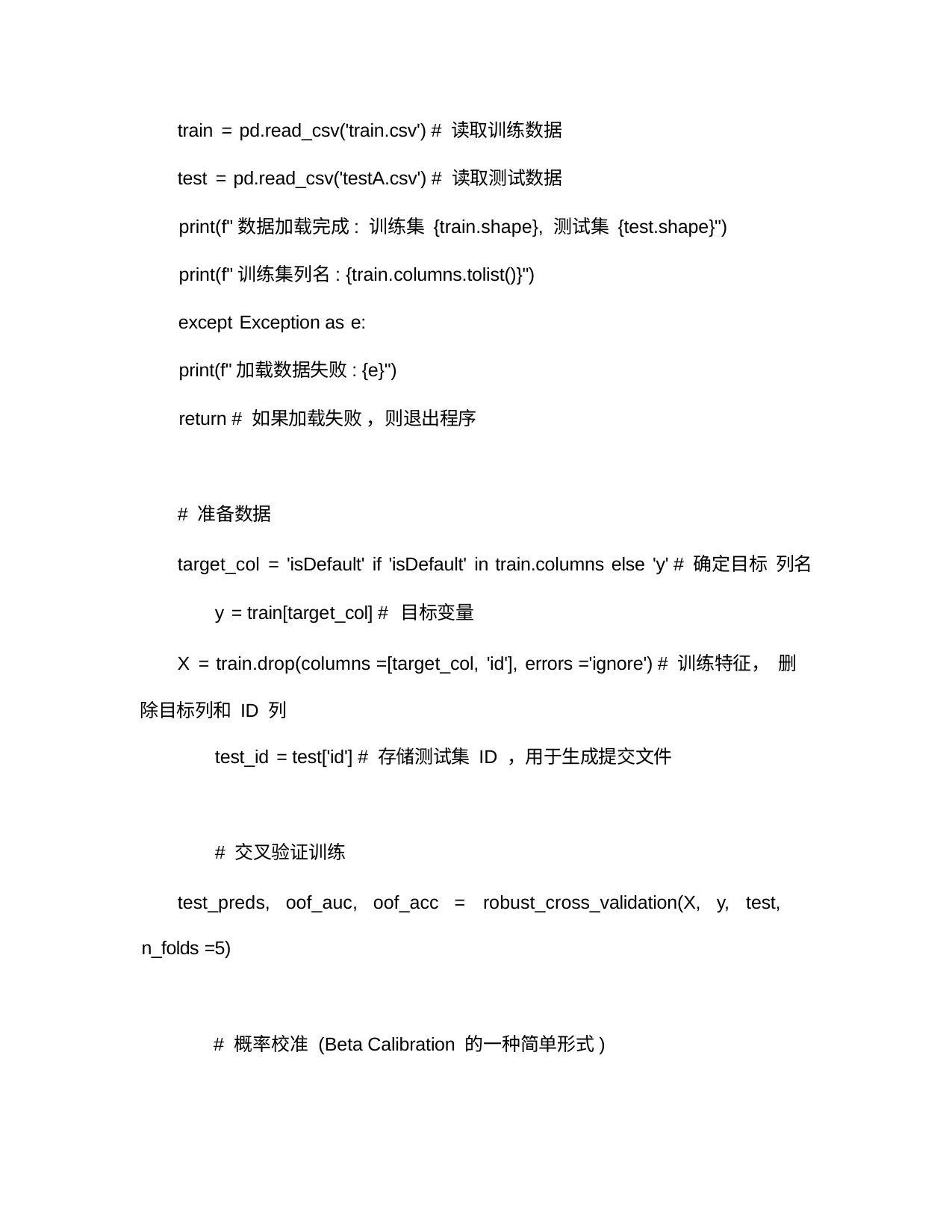

train = pd.read_csv('train.csv') # 读取训练数据
test = pd.read_csv('testA.csv') # 读取测试数据
print(f"数据加载完成: 训练集 {train.shape}, 测试集 {test.shape}")
print(f"训练集列名: {train.columns.tolist()}")
except Exception as e:
print(f"加载数据失败: {e}")
return # 如果加载失败 ，则退出程序

# 准备数据
target_col = 'isDefault' if 'isDefault' in train.columns else 'y' # 确定目标  列名
y = train[target_col] # 目标变量
X = train.drop(columns =[target_col, 'id'], errors ='ignore') # 训练特征，  删除目标列和 ID 列
test_id = test['id'] # 存储测试集 ID ，用于生成提交文件

# 交叉验证训练
test_preds,   oof_auc,   oof_acc   =   robust_cross_validation(X,   y,   test,  n_folds =5)

# 概率校准 (Beta Calibration 的一种简单形式)